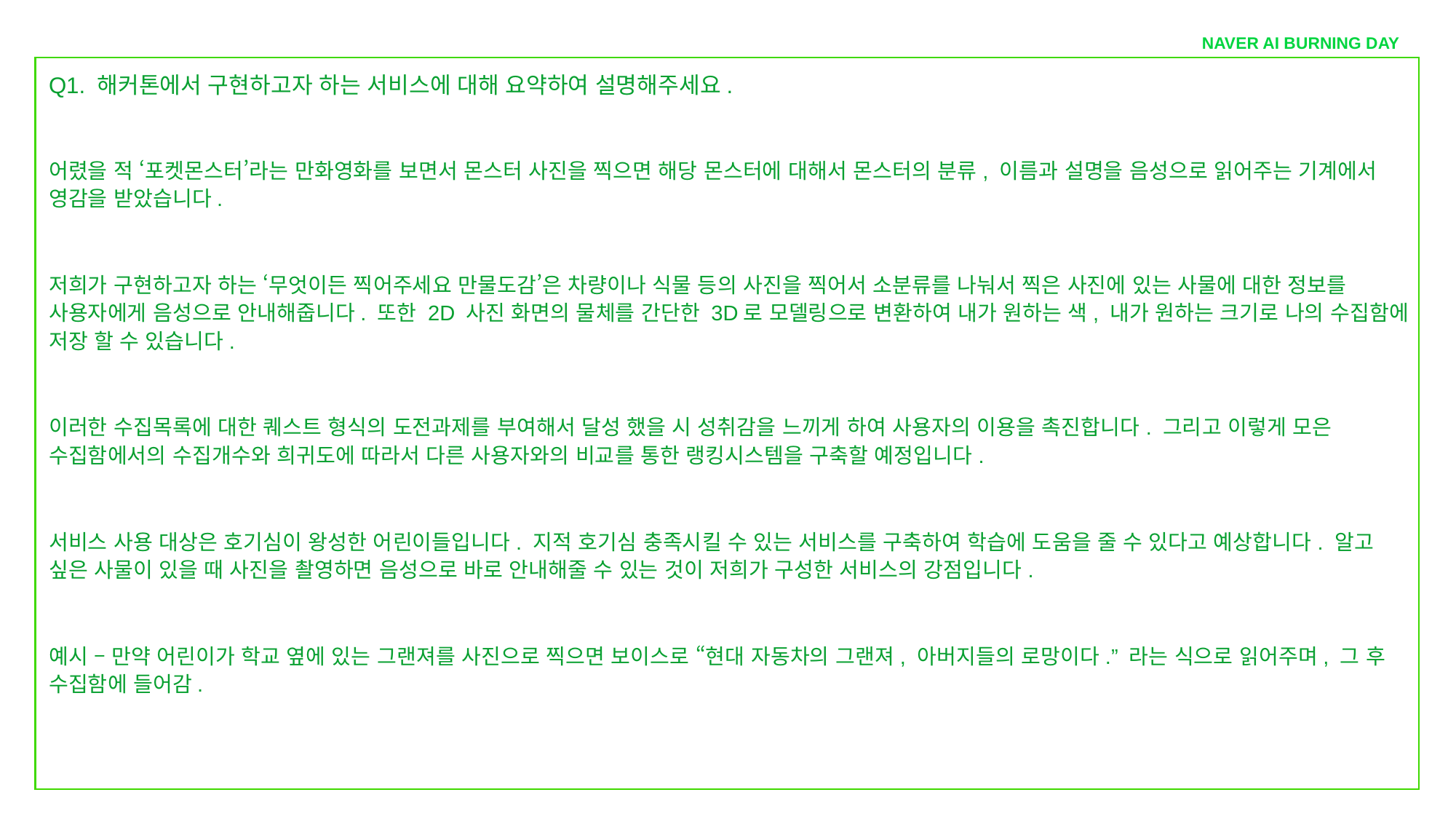

NAVER AI BURNING DAY

Q1. 해커톤에서 구현하고자 하는 서비스에 대해 요약하여 설명해주세요.

어렸을 적 ‘포켓몬스터’라는 만화영화를 보면서 몬스터 사진을 찍으면 해당 몬스터에 대해서 몬스터의 분류, 이름과 설명을 음성으로 읽어주는 기계에서 영감을 받았습니다.

저희가 구현하고자 하는 ‘무엇이든 찍어주세요 만물도감’은 차량이나 식물 등의 사진을 찍어서 소분류를 나눠서 찍은 사진에 있는 사물에 대한 정보를 사용자에게 음성으로 안내해줍니다. 또한 2D 사진 화면의 물체를 간단한 3D로 모델링으로 변환하여 내가 원하는 색, 내가 원하는 크기로 나의 수집함에 저장 할 수 있습니다.

이러한 수집목록에 대한 퀘스트 형식의 도전과제를 부여해서 달성 했을 시 성취감을 느끼게 하여 사용자의 이용을 촉진합니다. 그리고 이렇게 모은 수집함에서의 수집개수와 희귀도에 따라서 다른 사용자와의 비교를 통한 랭킹시스템을 구축할 예정입니다.

서비스 사용 대상은 호기심이 왕성한 어린이들입니다. 지적 호기심 충족시킬 수 있는 서비스를 구축하여 학습에 도움을 줄 수 있다고 예상합니다. 알고 싶은 사물이 있을 때 사진을 촬영하면 음성으로 바로 안내해줄 수 있는 것이 저희가 구성한 서비스의 강점입니다.

예시 – 만약 어린이가 학교 옆에 있는 그랜져를 사진으로 찍으면 보이스로 “현대 자동차의 그랜져, 아버지들의 로망이다.” 라는 식으로 읽어주며, 그 후 수집함에 들어감.